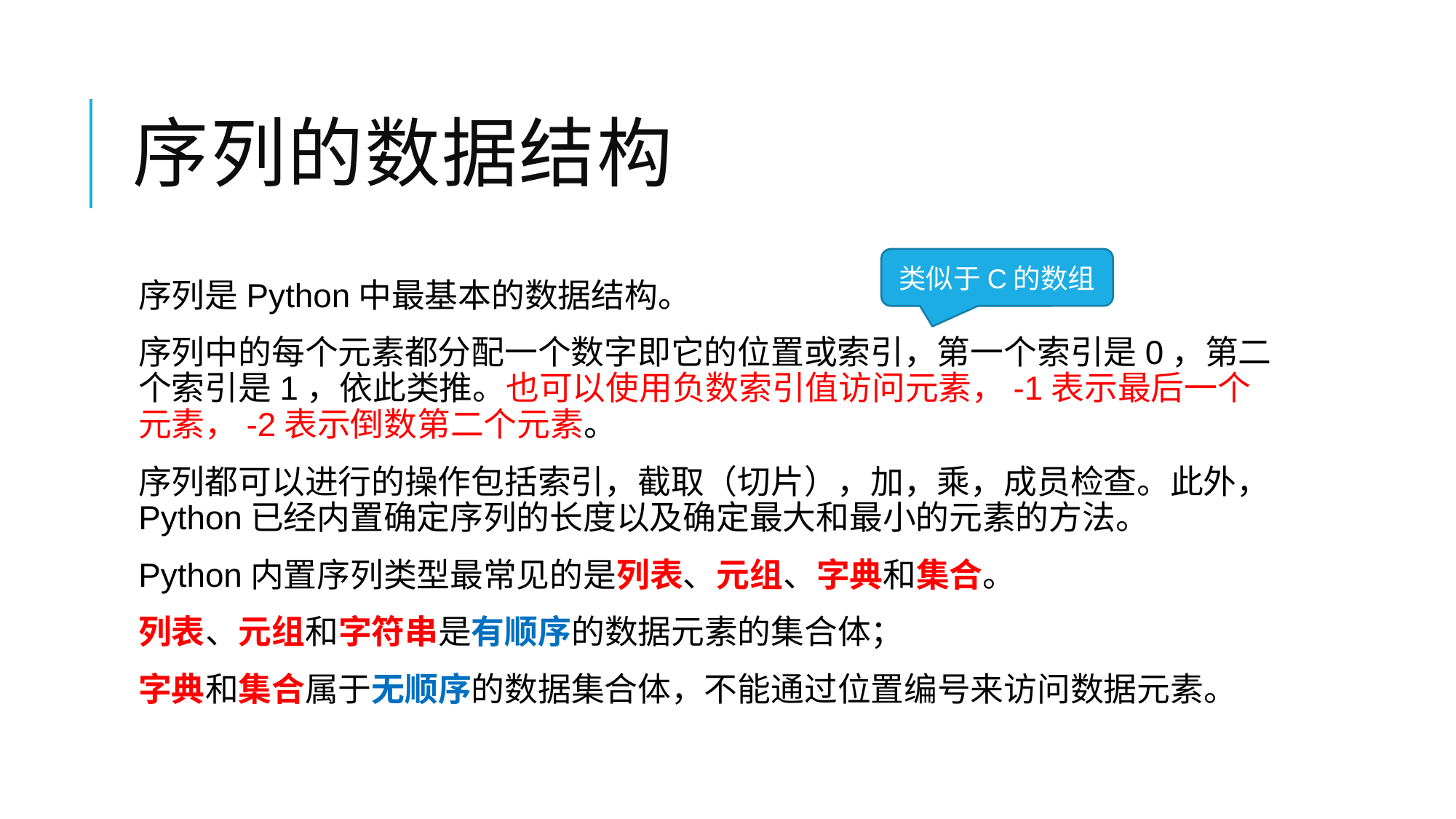

# 序列的数据结构
类似于C的数组
序列是Python中最基本的数据结构。
序列中的每个元素都分配一个数字即它的位置或索引，第一个索引是0，第二个索引是1，依此类推。也可以使用负数索引值访问元素，-1表示最后一个元素，-2表示倒数第二个元素。
序列都可以进行的操作包括索引，截取（切片），加，乘，成员检查。此外，Python已经内置确定序列的长度以及确定最大和最小的元素的方法。
Python内置序列类型最常见的是列表、元组、字典和集合。
列表、元组和字符串是有顺序的数据元素的集合体；
字典和集合属于无顺序的数据集合体，不能通过位置编号来访问数据元素。